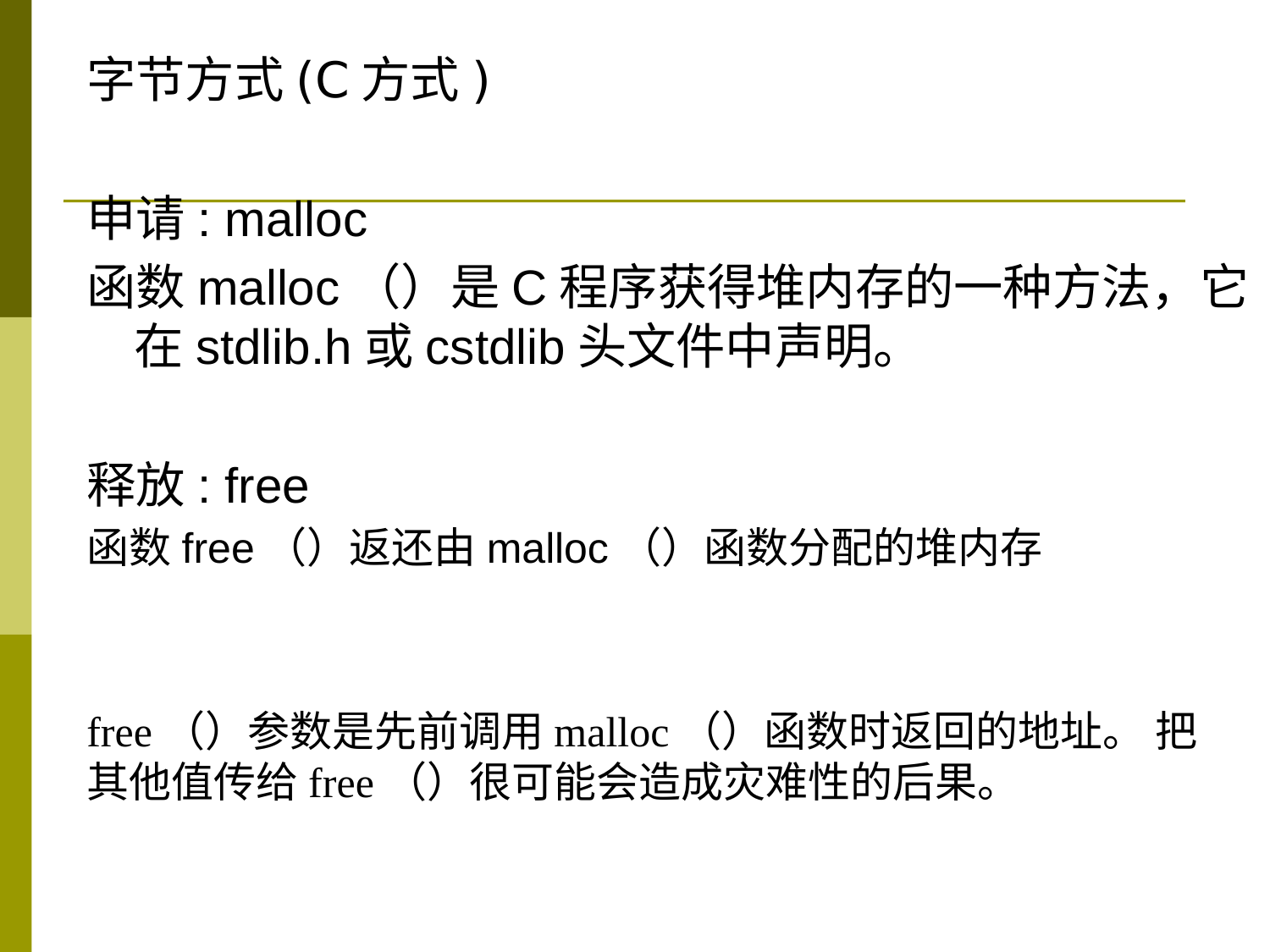

字节方式(C方式)

申请: malloc
函数malloc（）是C程序获得堆内存的一种方法，它在stdlib.h或cstdlib头文件中声明。

释放: free
函数free（）返还由malloc（）函数分配的堆内存
free（）参数是先前调用malloc（）函数时返回的地址。 把其他值传给free（）很可能会造成灾难性的后果。